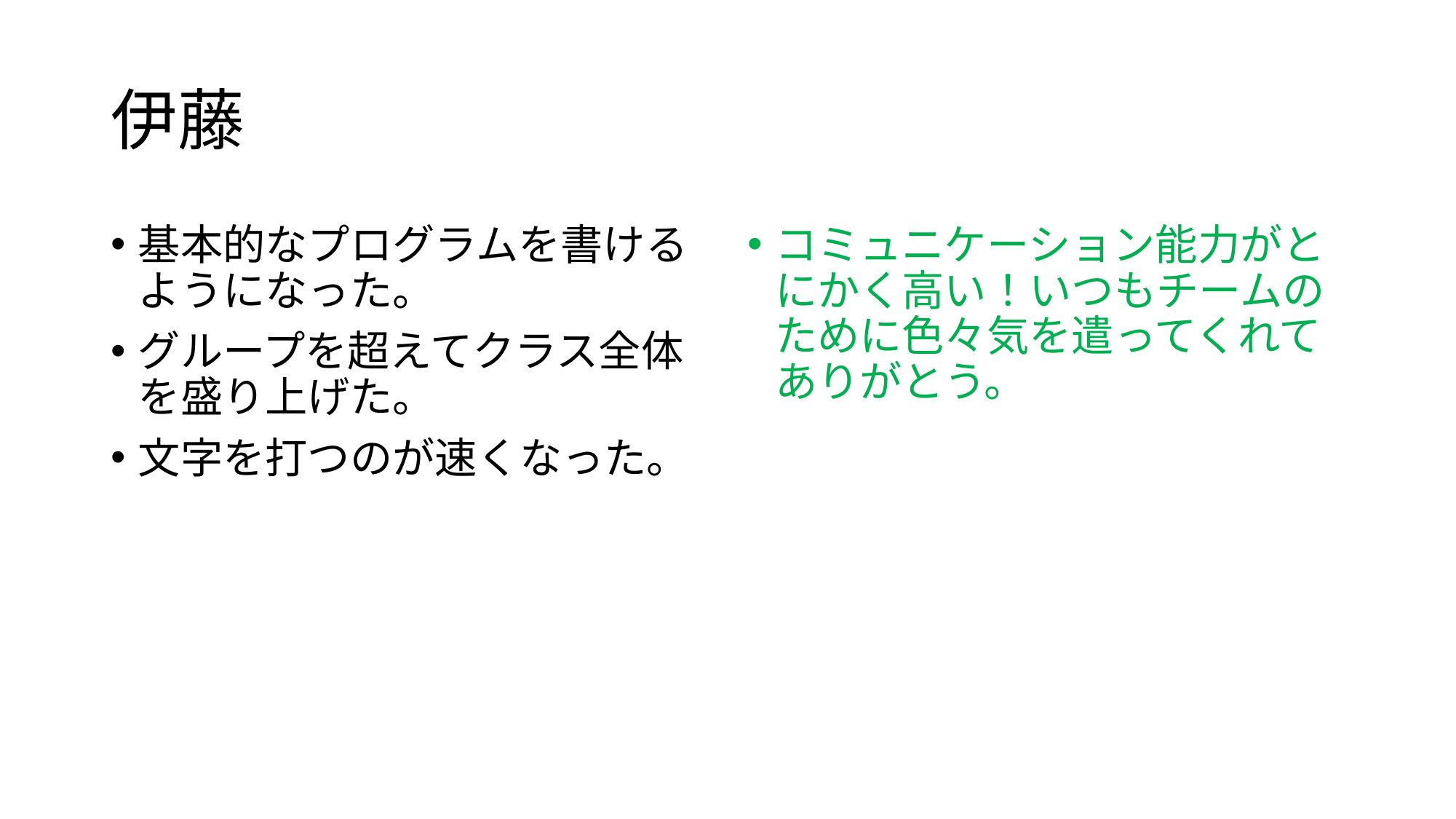

# 伊藤
基本的なプログラムを書けるようになった。
グループを超えてクラス全体を盛り上げた。
文字を打つのが速くなった。

コミュニケーション能力がとにかく高い！いつもチームのために色々気を遣ってくれてありがとう。